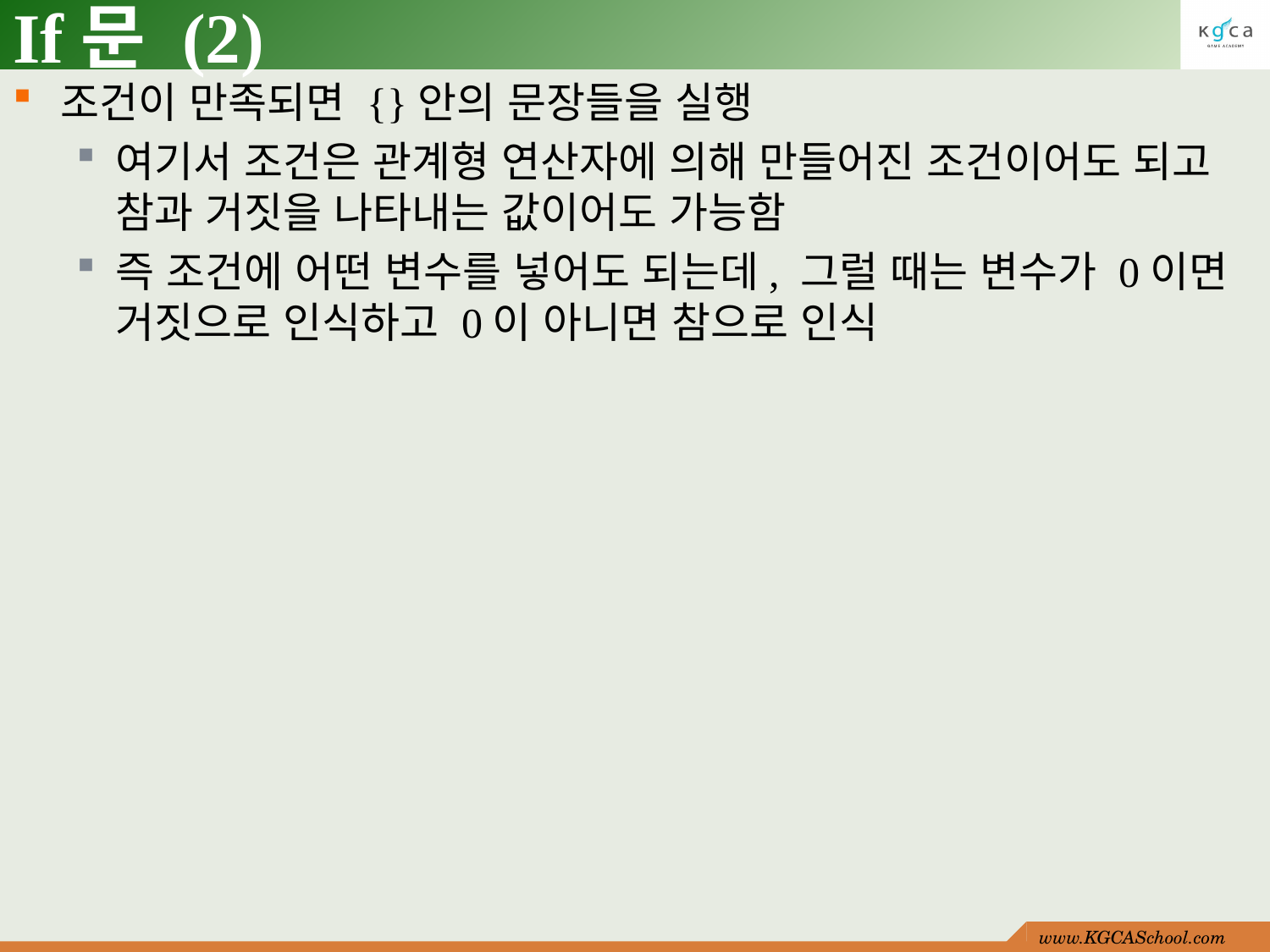

# If문 (2)
조건이 만족되면 {}안의 문장들을 실행
여기서 조건은 관계형 연산자에 의해 만들어진 조건이어도 되고 참과 거짓을 나타내는 값이어도 가능함
즉 조건에 어떤 변수를 넣어도 되는데, 그럴 때는 변수가 0이면 거짓으로 인식하고 0이 아니면 참으로 인식